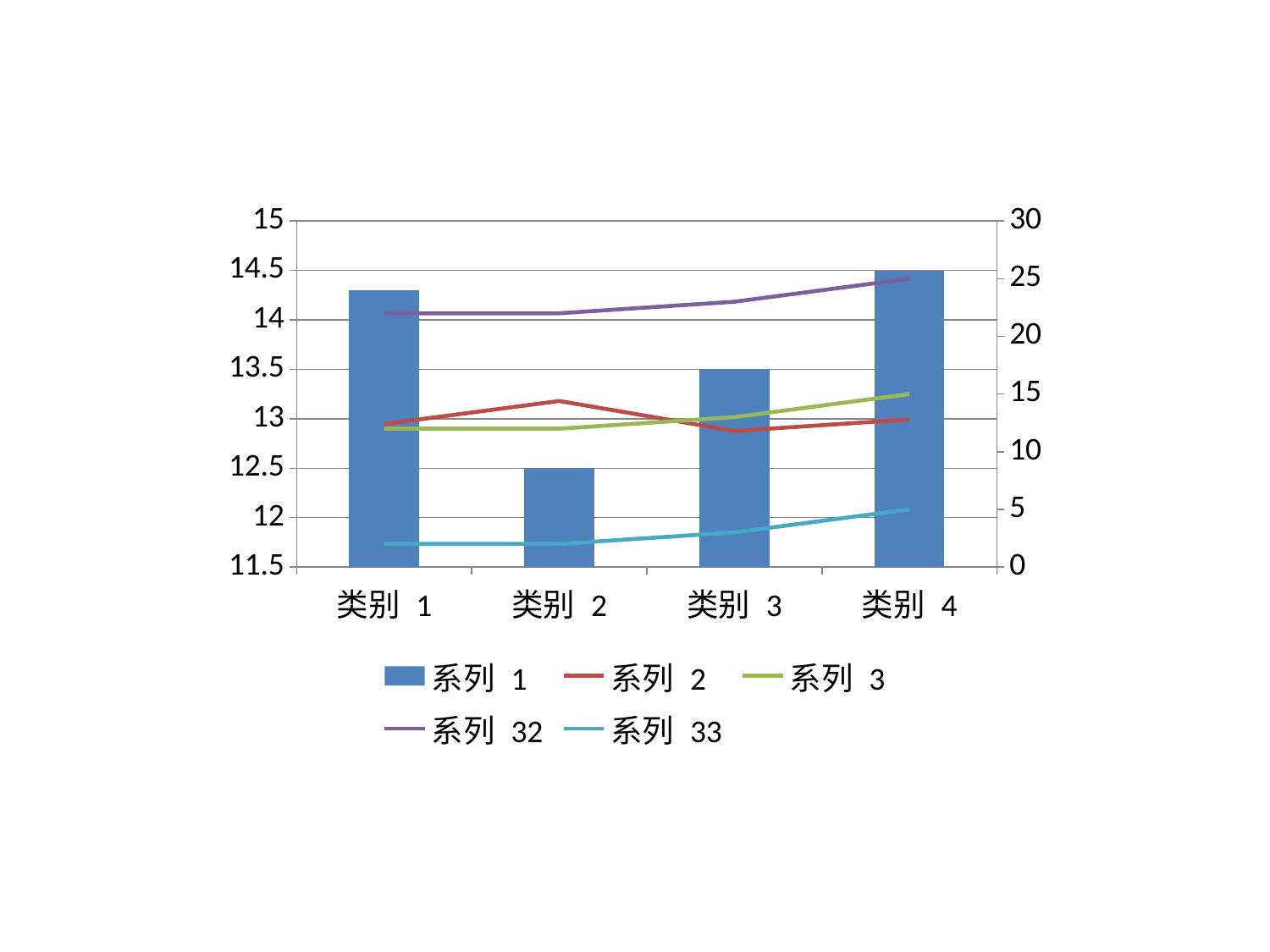

### Chart

| Category | 系列 1 | 系列 2 | 系列 3 | 系列 32 | 系列 33 |
|---|---|---|---|---|---|
| 类别 1 | 14.3 | 12.4 | 12.0 | 22.0 | 2.0 |
| 类别 2 | 12.5 | 14.4 | 12.0 | 22.0 | 2.0 |
| 类别 3 | 13.5 | 11.8 | 13.0 | 23.0 | 3.0 |
| 类别 4 | 14.5 | 12.8 | 15.0 | 25.0 | 5.0 |